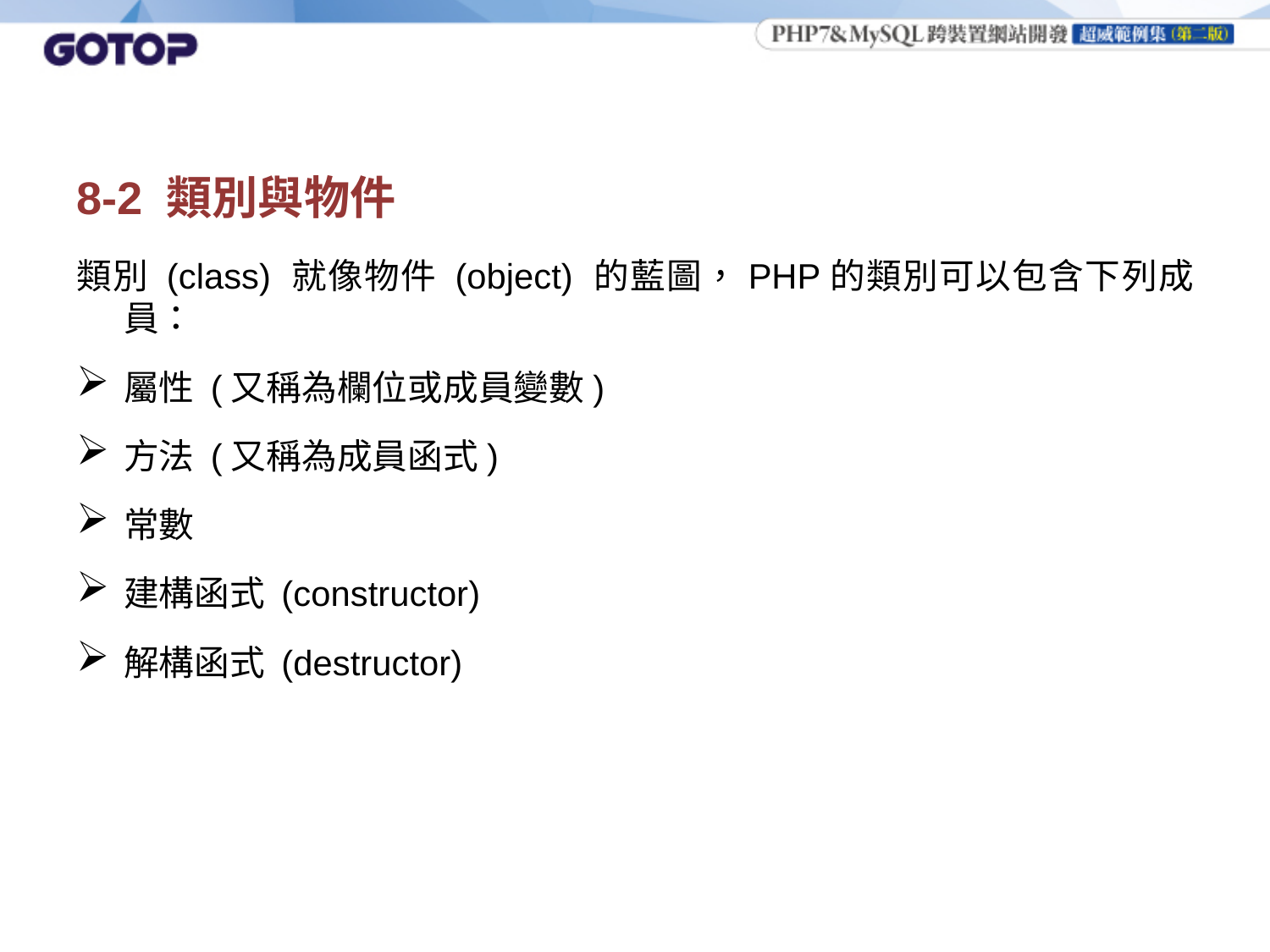

# 8-2 類別與物件
類別 (class) 就像物件 (object) 的藍圖，PHP的類別可以包含下列成員：
屬性 (又稱為欄位或成員變數)
方法 (又稱為成員函式)
常數
建構函式 (constructor)
解構函式 (destructor)